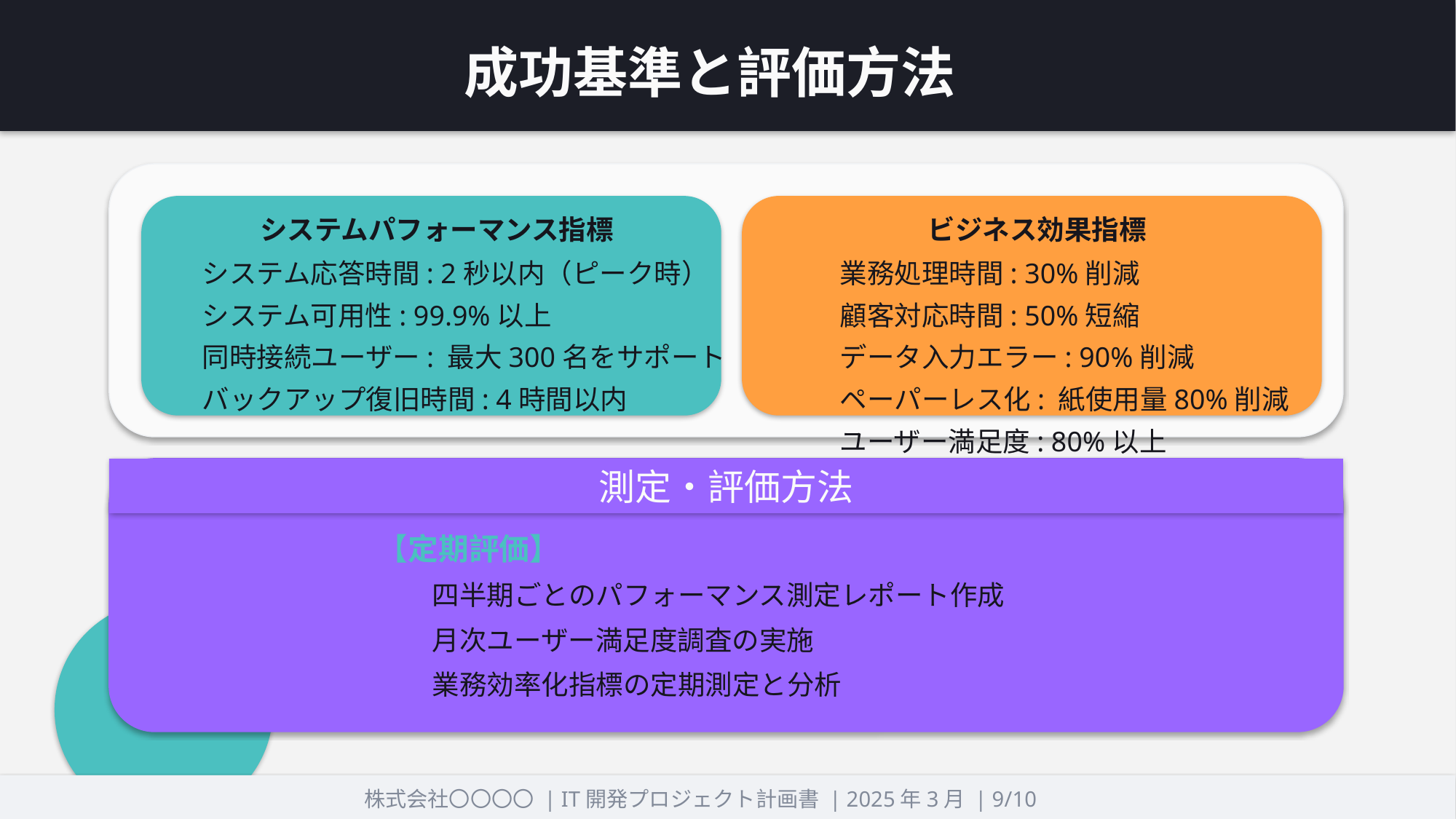

成功基準と評価方法
#

システムパフォーマンス指標
ビジネス効果指標
システム応答時間: 2秒以内（ピーク時）
システム可用性: 99.9%以上
同時接続ユーザー: 最大300名をサポート
バックアップ復旧時間: 4時間以内
業務処理時間: 30%削減
顧客対応時間: 50%短縮
データ入力エラー: 90%削減
ペーパーレス化: 紙使用量80%削減
ユーザー満足度: 80%以上

測定・評価方法
【定期評価】
四半期ごとのパフォーマンス測定レポート作成
月次ユーザー満足度調査の実施
業務効率化指標の定期測定と分析

【継続的モニタリング】
リアルタイムダッシュボードによるシステム状態監視
インシデント発生率とレスポンス時間の追跡
ユーザーフィードバックの継続的収集と分析

株式会社〇〇〇〇 | IT開発プロジェクト計画書 | 2025年3月 | 9/10